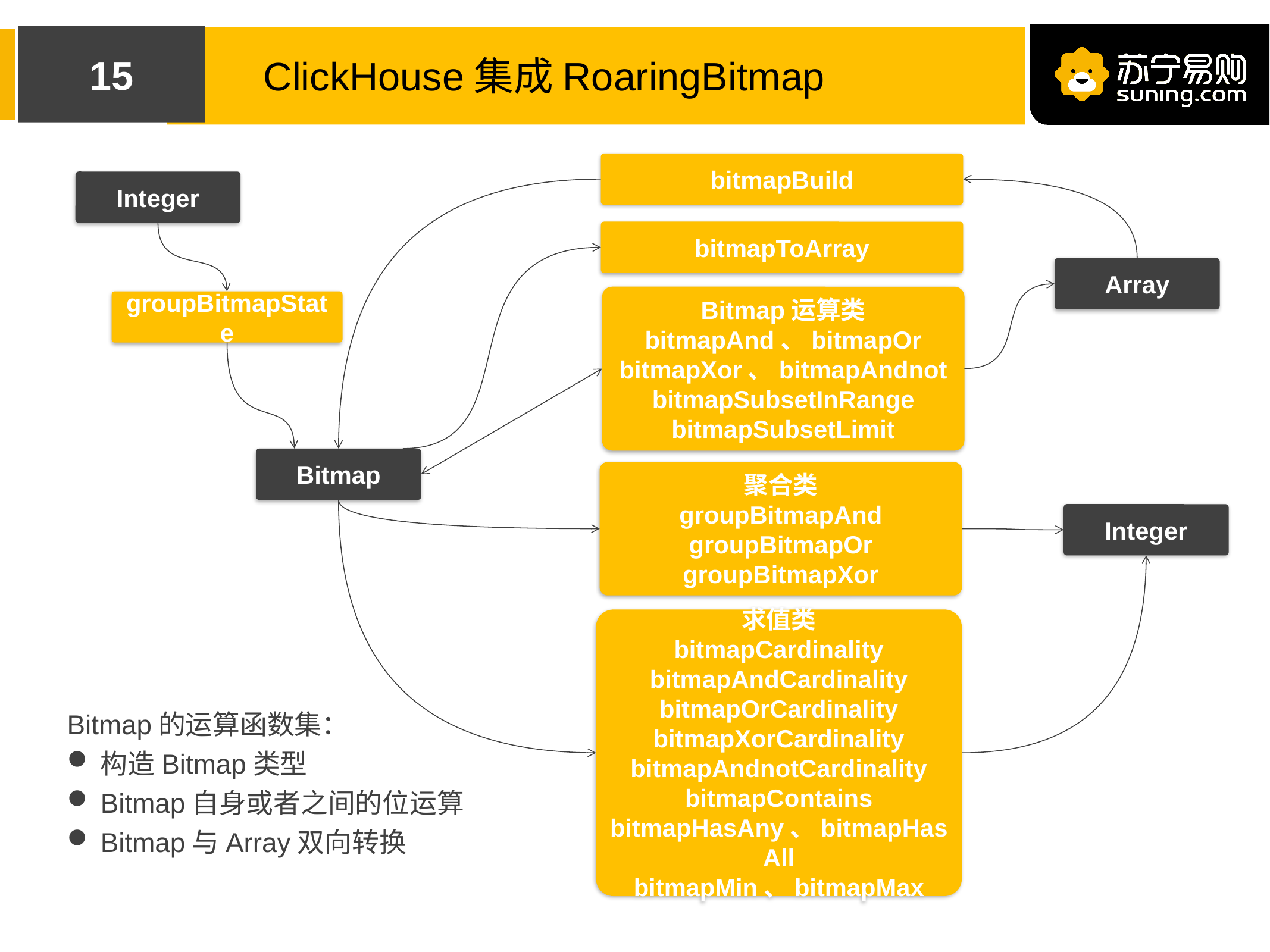

15
ClickHouse集成RoaringBitmap
bitmapBuild
Integer
bitmapToArray
Array
Bitmap运算类
bitmapAnd、bitmapOr
bitmapXor、bitmapAndnot
bitmapSubsetInRange
bitmapSubsetLimit
groupBitmapState
Bitmap
聚合类
groupBitmapAnd
groupBitmapOr
groupBitmapXor
Integer
求值类
bitmapCardinality
bitmapAndCardinality
bitmapOrCardinality
bitmapXorCardinality
bitmapAndnotCardinality
bitmapContains
bitmapHasAny、bitmapHasAll
bitmapMin、bitmapMax
Bitmap的运算函数集：
构造Bitmap类型
Bitmap自身或者之间的位运算
Bitmap与Array双向转换